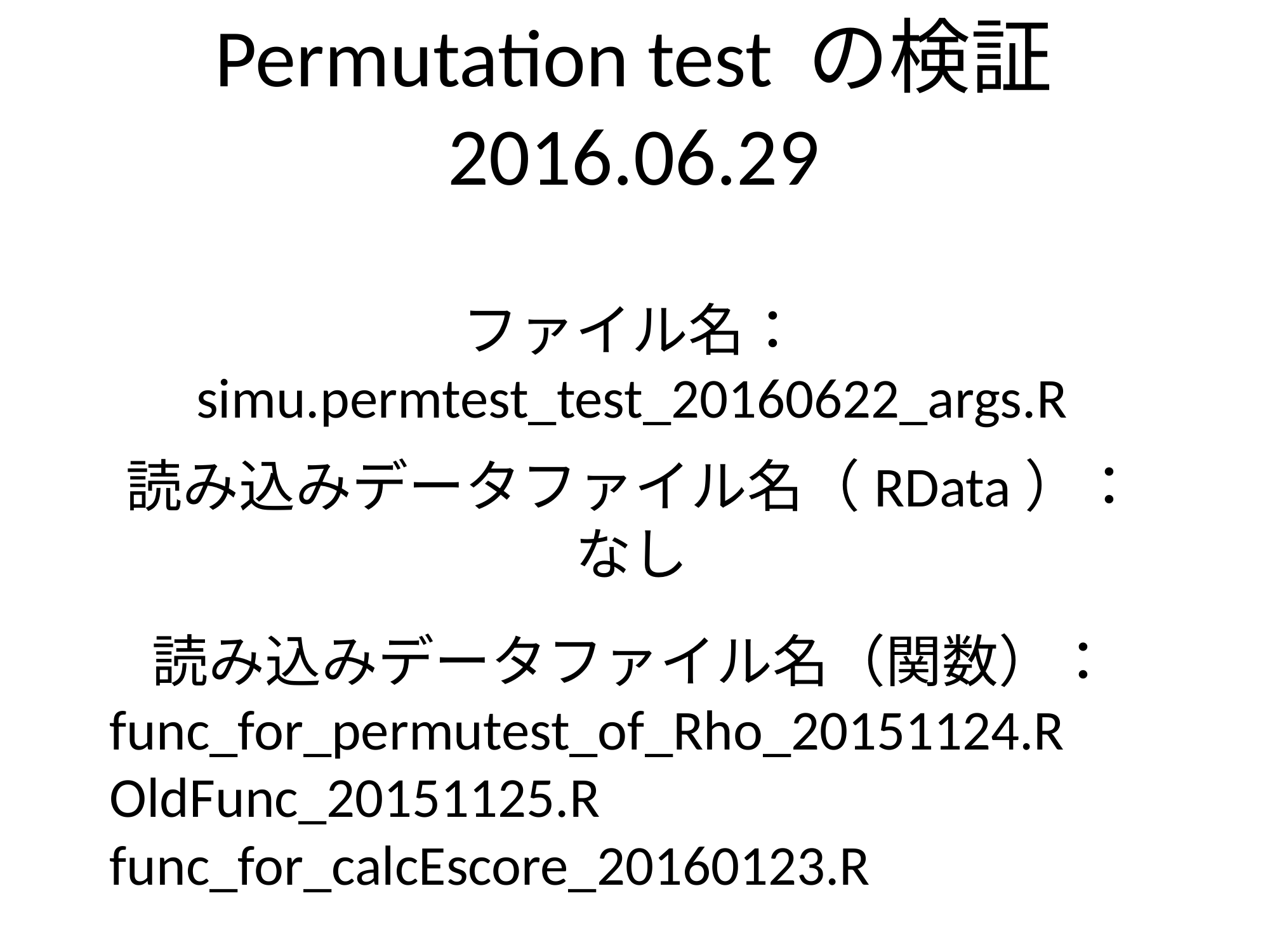

# Permutation test の検証 2016.06.29
ファイル名：
simu.permtest_test_20160622_args.R
読み込みデータファイル名（RData）：
なし
読み込みデータファイル名（関数）：
func_for_permutest_of_Rho_20151124.R
OldFunc_20151125.R
func_for_calcEscore_20160123.R